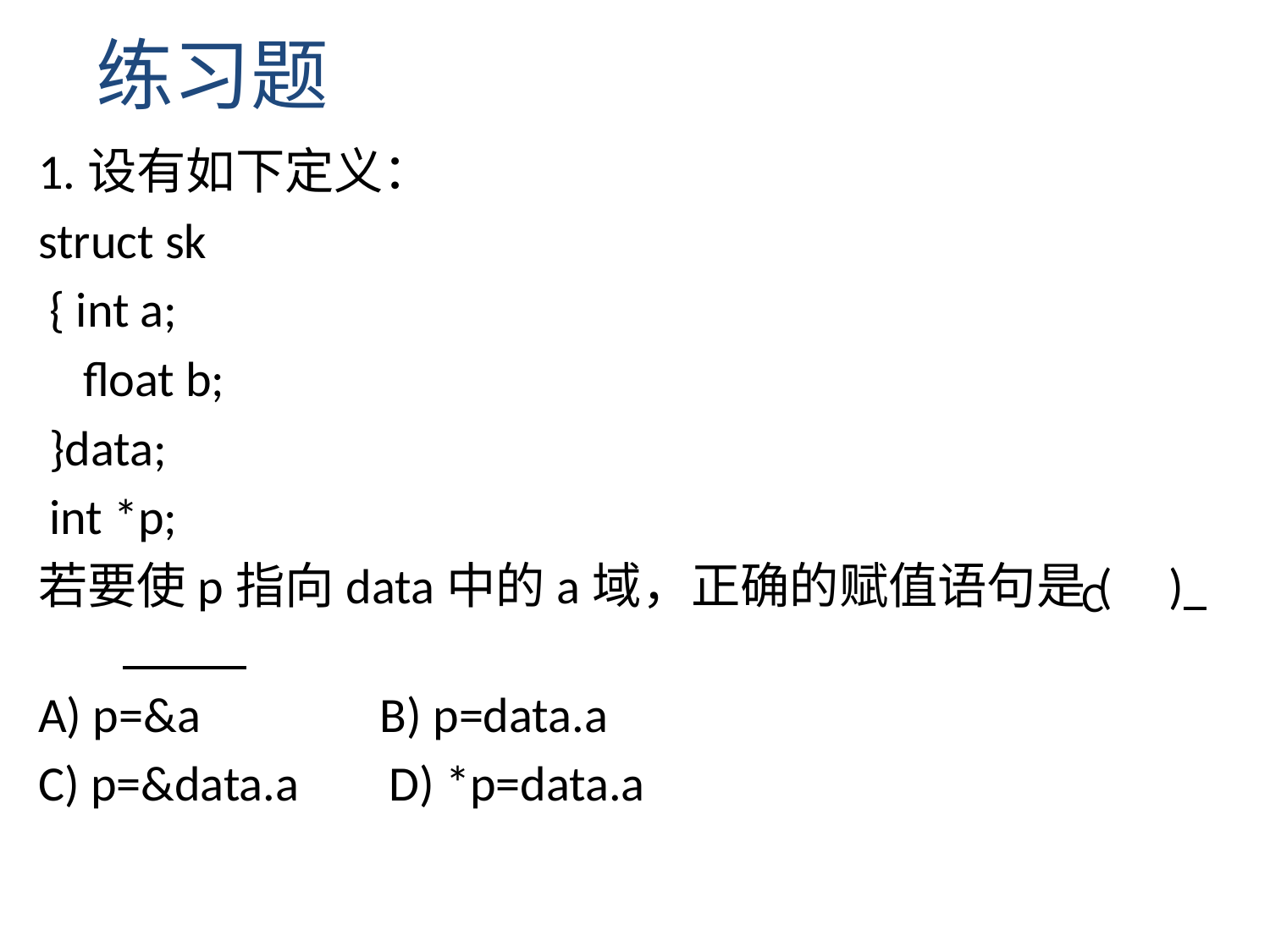

练习题
1.设有如下定义：
struct sk
 { int a;
    float b;
 }data;
 int *p;
若要使p指向data中的a域，正确的赋值语句是(     )
A) p=&a                B) p=data.a
C) p=&data.a        D) *p=data.a
C